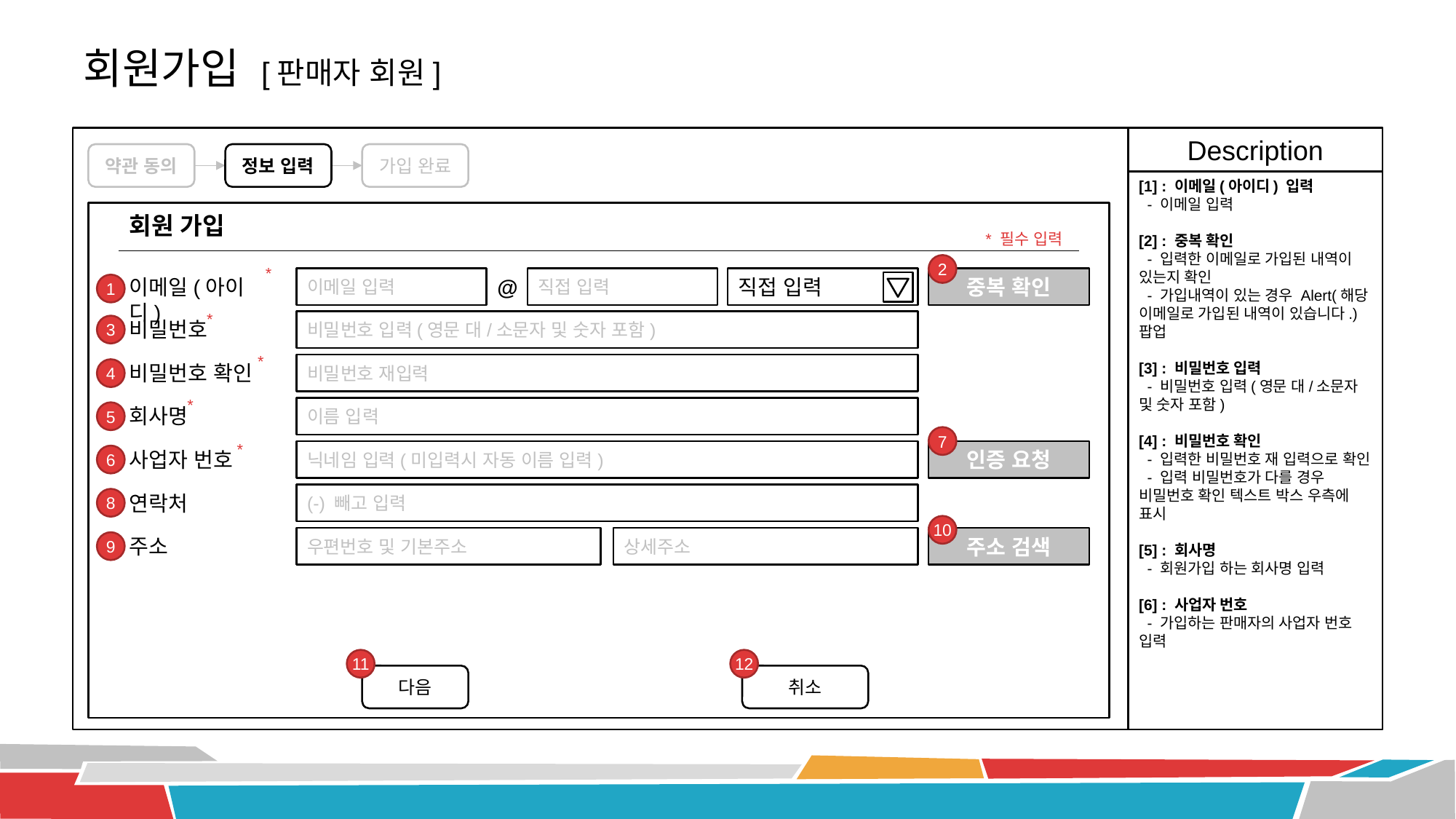

# 회원가입 [판매자 회원]

Description
약관 동의
정보 입력
가입 완료
[1] : 이메일(아이디) 입력
  - 이메일 입력

[2] : 중복 확인
  - 입력한 이메일로 가입된 내역이 있는지 확인
  - 가입내역이 있는 경우 Alert(해당 이메일로 가입된 내역이 있습니다.) 팝업

[3] : 비밀번호 입력
  - 비밀번호 입력(영문 대/소문자 및 숫자 포함)

[4] : 비밀번호 확인
  - 입력한 비밀번호 재 입력으로 확인
  - 입력 비밀번호가 다를 경우 비밀번호 확인 텍스트 박스 우측에 표시

[5] : 회사명
  - 회원가입 하는 회사명 입력

[6] : 사업자 번호
  - 가입하는 판매자의 사업자 번호 입력

회원 가입
* 필수 입력
2
*
중복 확인
이메일(아이디)
이메일 입력
@
직접 입력
직접 입력

1

*
비밀번호
비밀번호 입력(영문 대/소문자 및 숫자 포함)
3
*
비밀번호 확인
비밀번호 재입력
4
*
회사명
이름 입력
5
7
*
사업자 번호
닉네임 입력(미입력시 자동 이름 입력)
인증 요청
6
연락처
(-) 빼고 입력
8
10
주소
우편번호 및 기본주소
상세주소
주소 검색
9
11
12
다음
취소